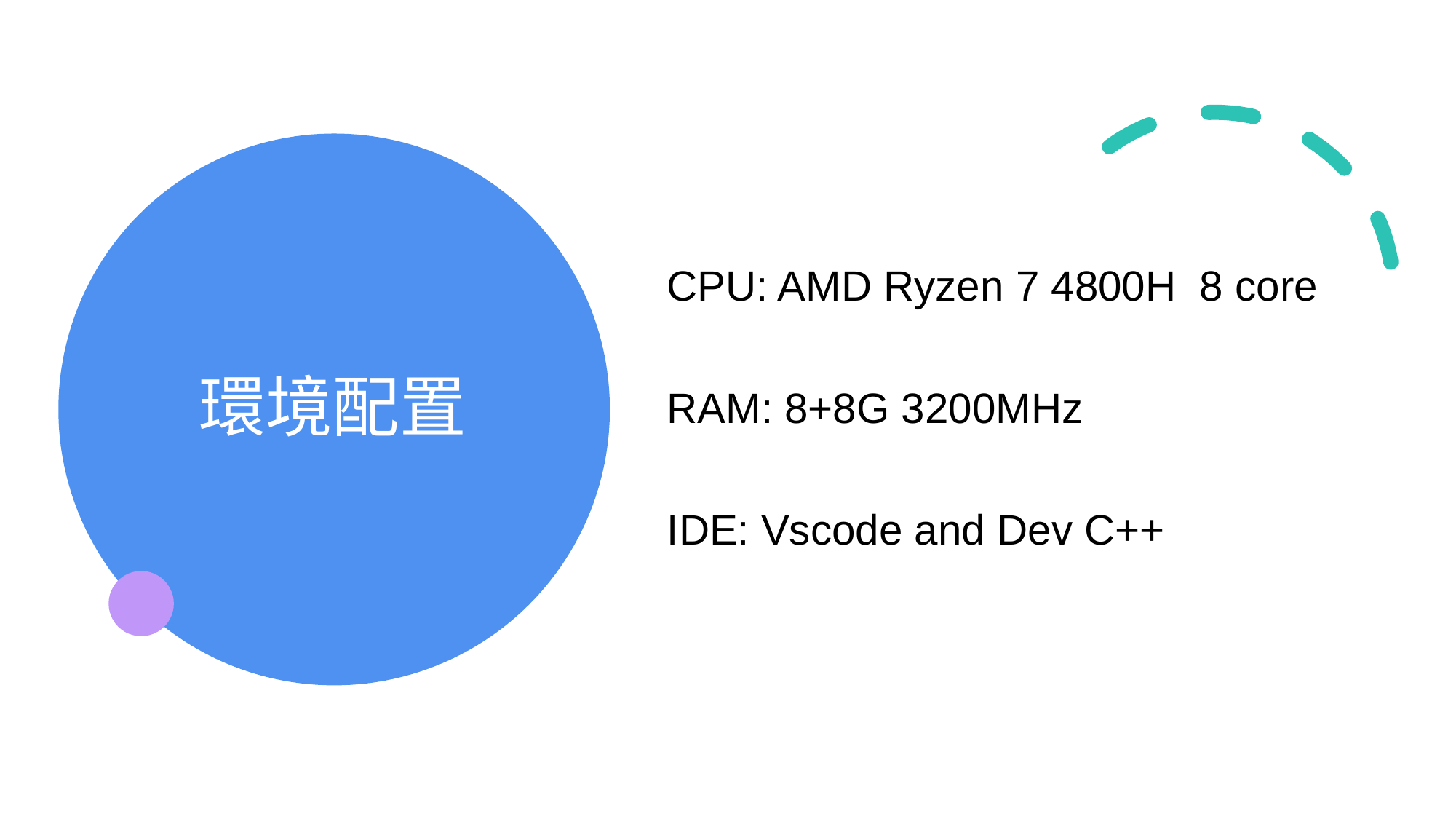

CPU: AMD Ryzen 7 4800H  8 core

RAM: 8+8G 3200MHz

IDE: Vscode and Dev C++
# 環境配置